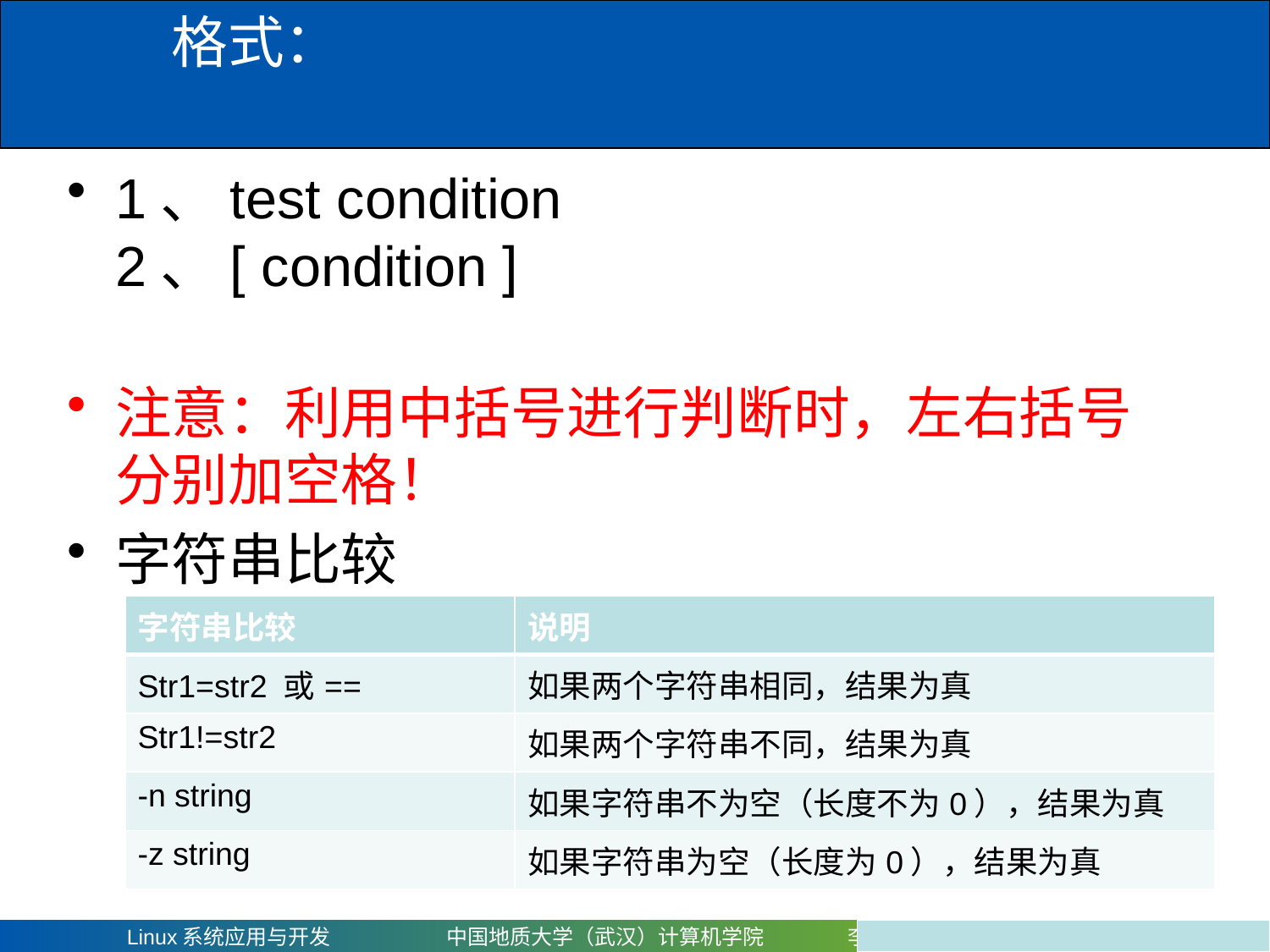

# 格式：
1、test condition
2、[ condition ]
注意：利用中括号进行判断时，左右括号分别加空格！
字符串比较
| 字符串比较 | 说明 |
| --- | --- |
| Str1=str2 或== | 如果两个字符串相同，结果为真 |
| Str1!=str2 | 如果两个字符串不同，结果为真 |
| -n string | 如果字符串不为空（长度不为0），结果为真 |
| -z string | 如果字符串为空（长度为0），结果为真 |